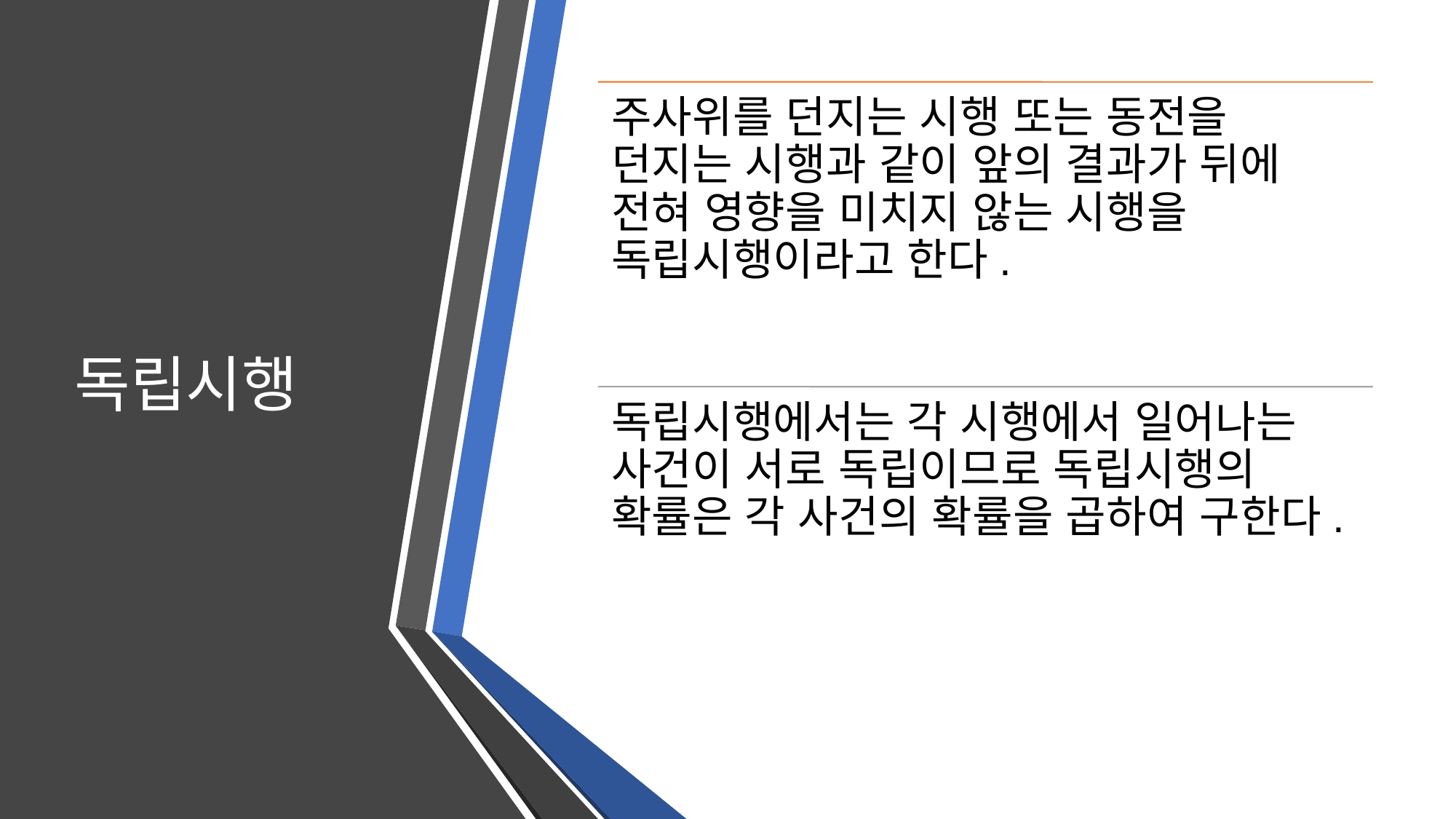

# 독립시행
주사위를 던지는 시행 또는 동전을 던지는 시행과 같이 앞의 결과가 뒤에 전혀 영향을 미치지 않는 시행을 독립시행이라고 한다.
독립시행에서는 각 시행에서 일어나는 사건이 서로 독립이므로 독립시행의 확률은 각 사건의 확률을 곱하여 구한다.